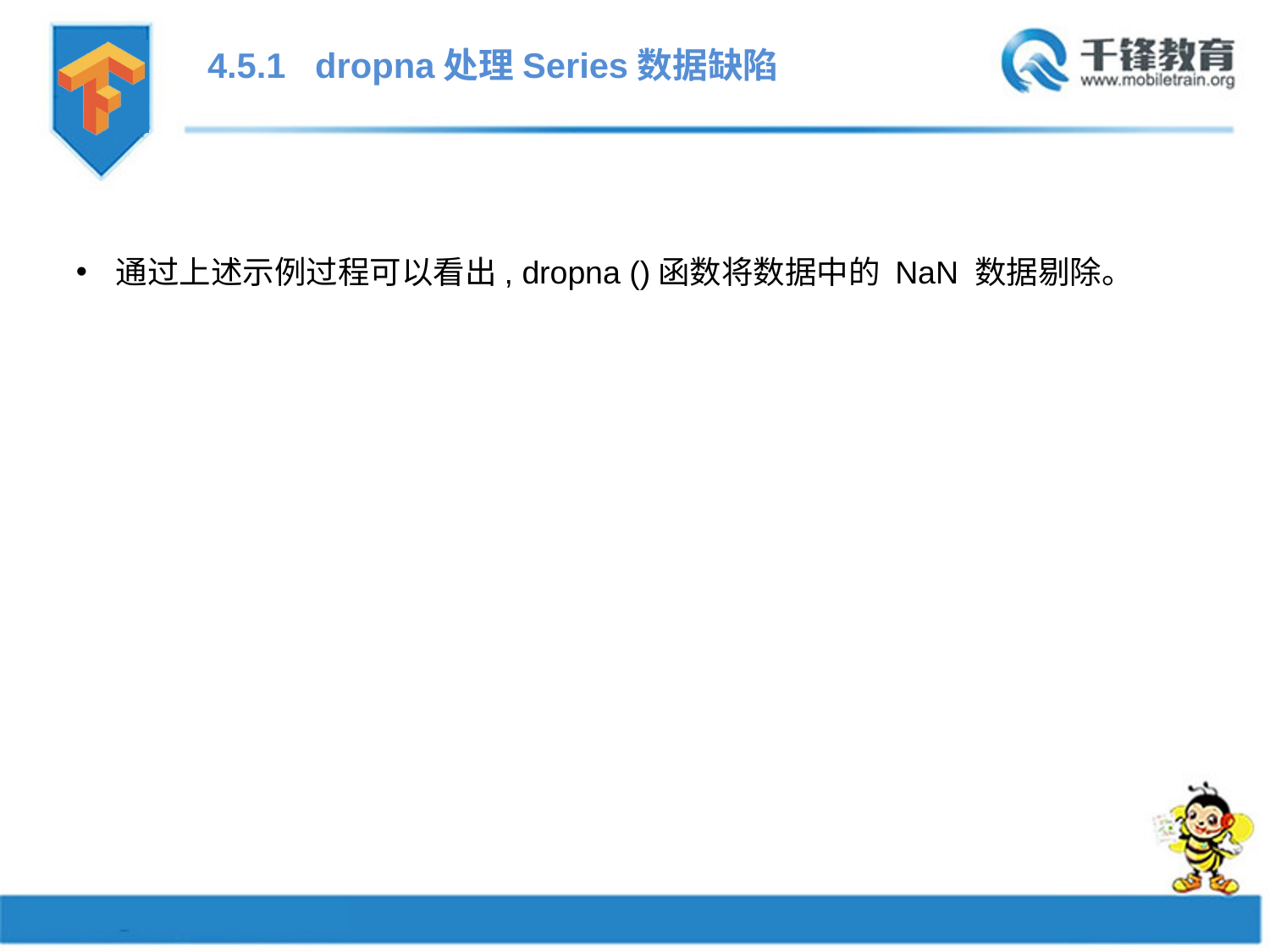

4.5.1   dropna处理Series数据缺陷
通过上述示例过程可以看出, dropna ()函数将数据中的 NaN 数据剔除。